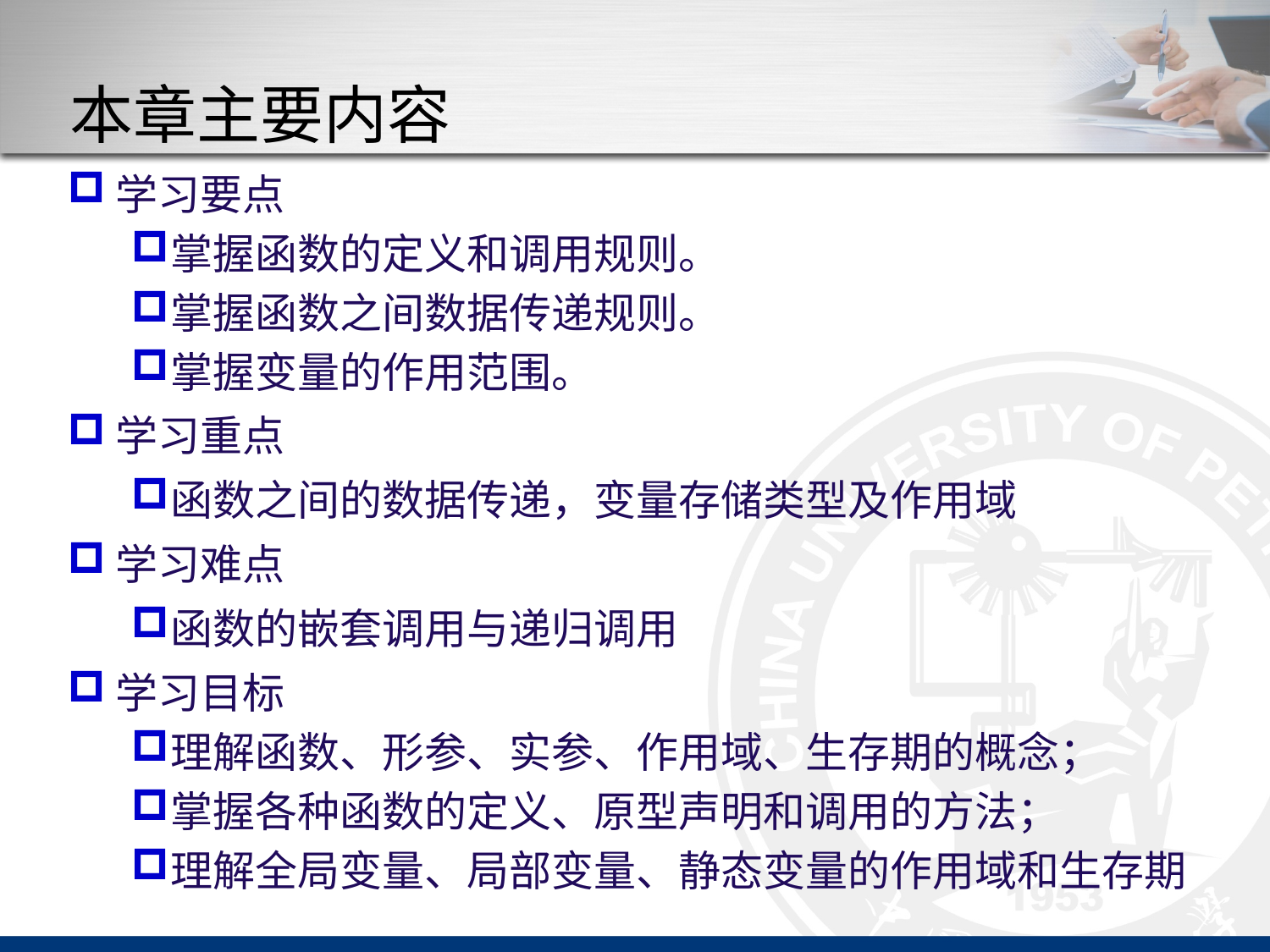

# 本章主要内容
学习要点
掌握函数的定义和调用规则。
掌握函数之间数据传递规则。
掌握变量的作用范围。
学习重点
函数之间的数据传递，变量存储类型及作用域
学习难点
函数的嵌套调用与递归调用
学习目标
理解函数、形参、实参、作用域、生存期的概念；
掌握各种函数的定义、原型声明和调用的方法；
理解全局变量、局部变量、静态变量的作用域和生存期